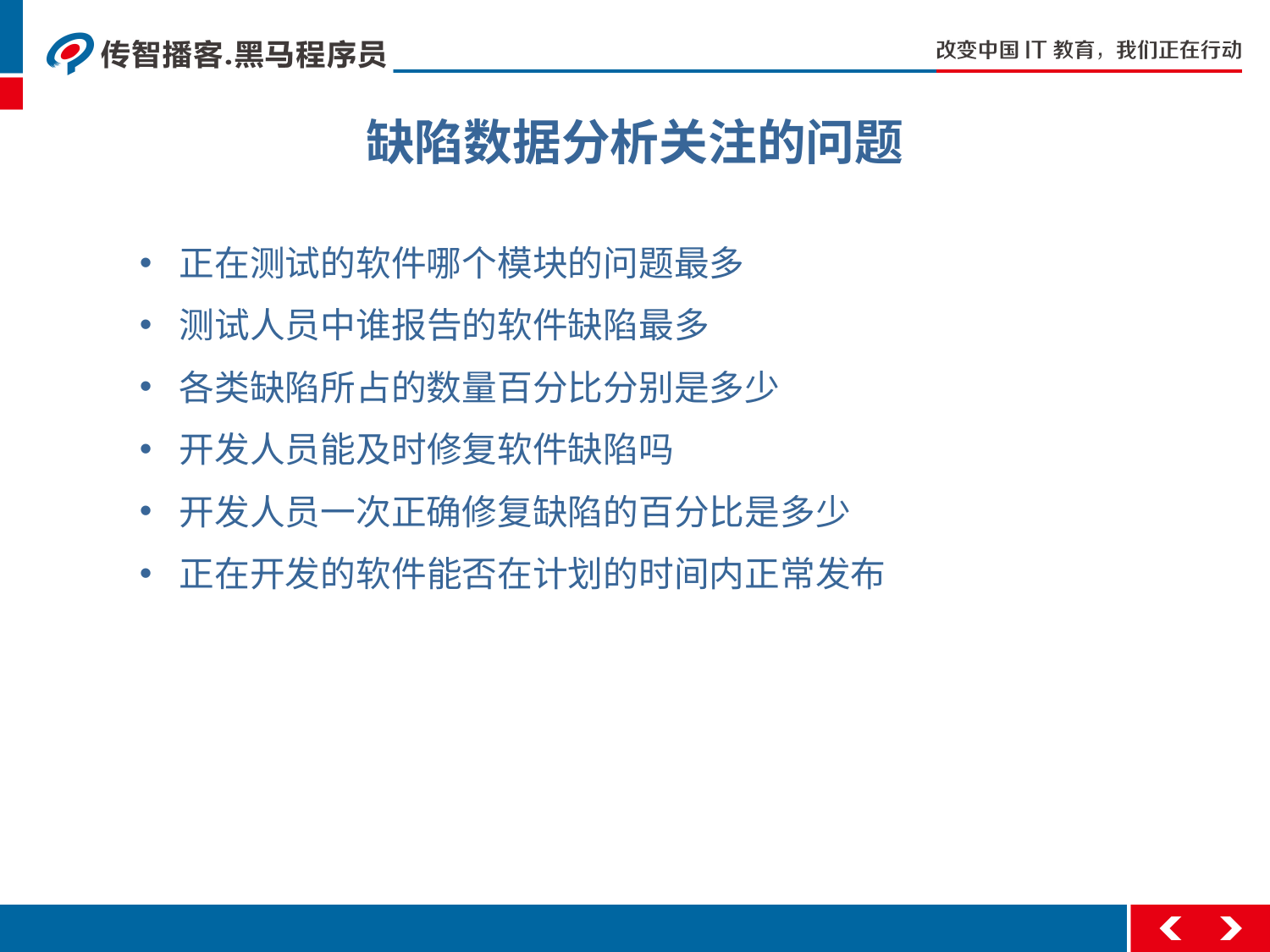

# 缺陷数据分析关注的问题
正在测试的软件哪个模块的问题最多
测试人员中谁报告的软件缺陷最多
各类缺陷所占的数量百分比分别是多少
开发人员能及时修复软件缺陷吗
开发人员一次正确修复缺陷的百分比是多少
正在开发的软件能否在计划的时间内正常发布